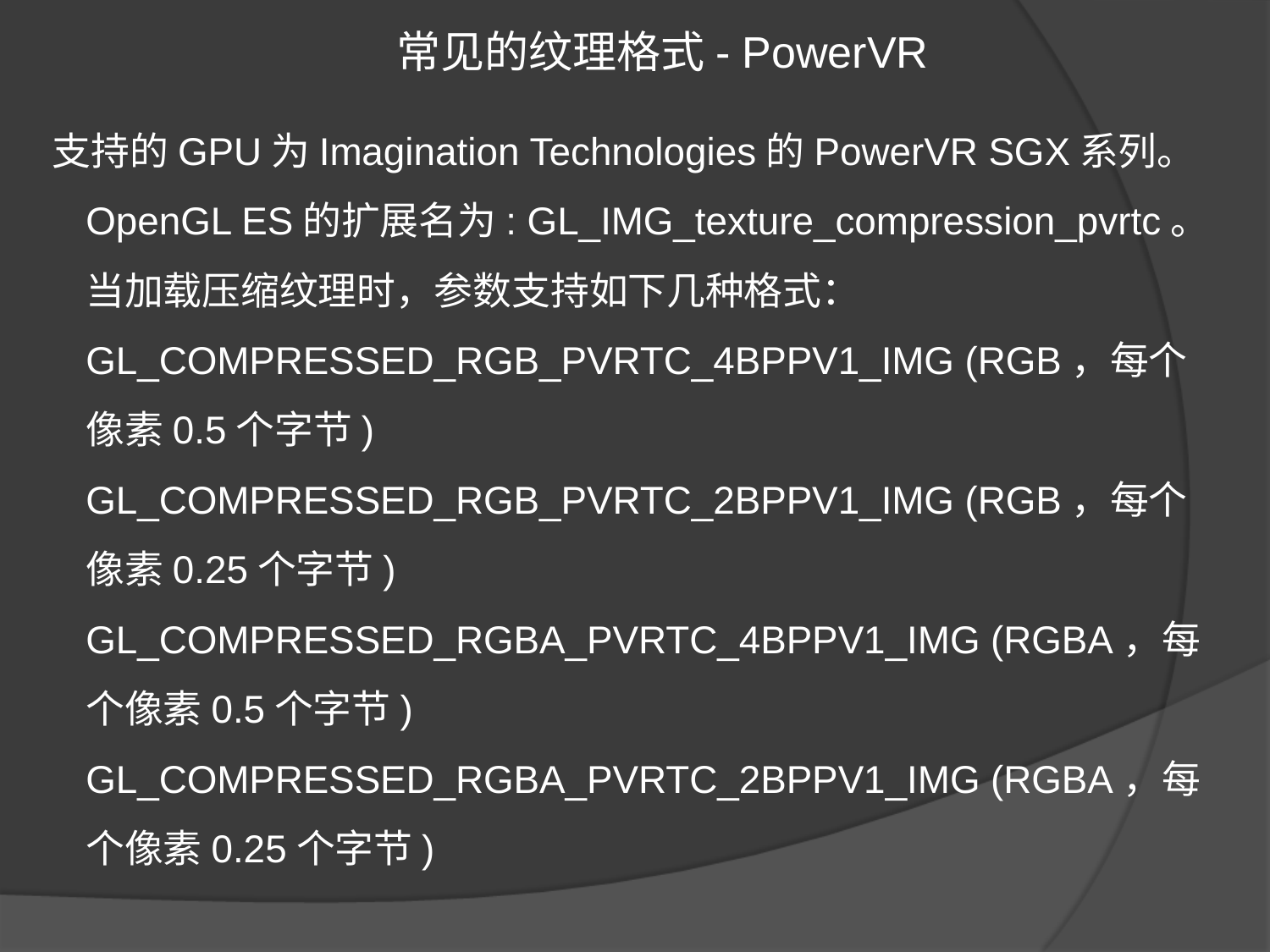

# 常见的纹理格式- PowerVR
支持的GPU为Imagination Technologies的PowerVR SGX系列。
OpenGL ES的扩展名为: GL_IMG_texture_compression_pvrtc。
当加载压缩纹理时，参数支持如下几种格式：
GL_COMPRESSED_RGB_PVRTC_4BPPV1_IMG (RGB，每个像素0.5个字节)
GL_COMPRESSED_RGB_PVRTC_2BPPV1_IMG (RGB，每个像素0.25个字节)
GL_COMPRESSED_RGBA_PVRTC_4BPPV1_IMG (RGBA，每个像素0.5个字节)
GL_COMPRESSED_RGBA_PVRTC_2BPPV1_IMG (RGBA，每个像素0.25个字节)